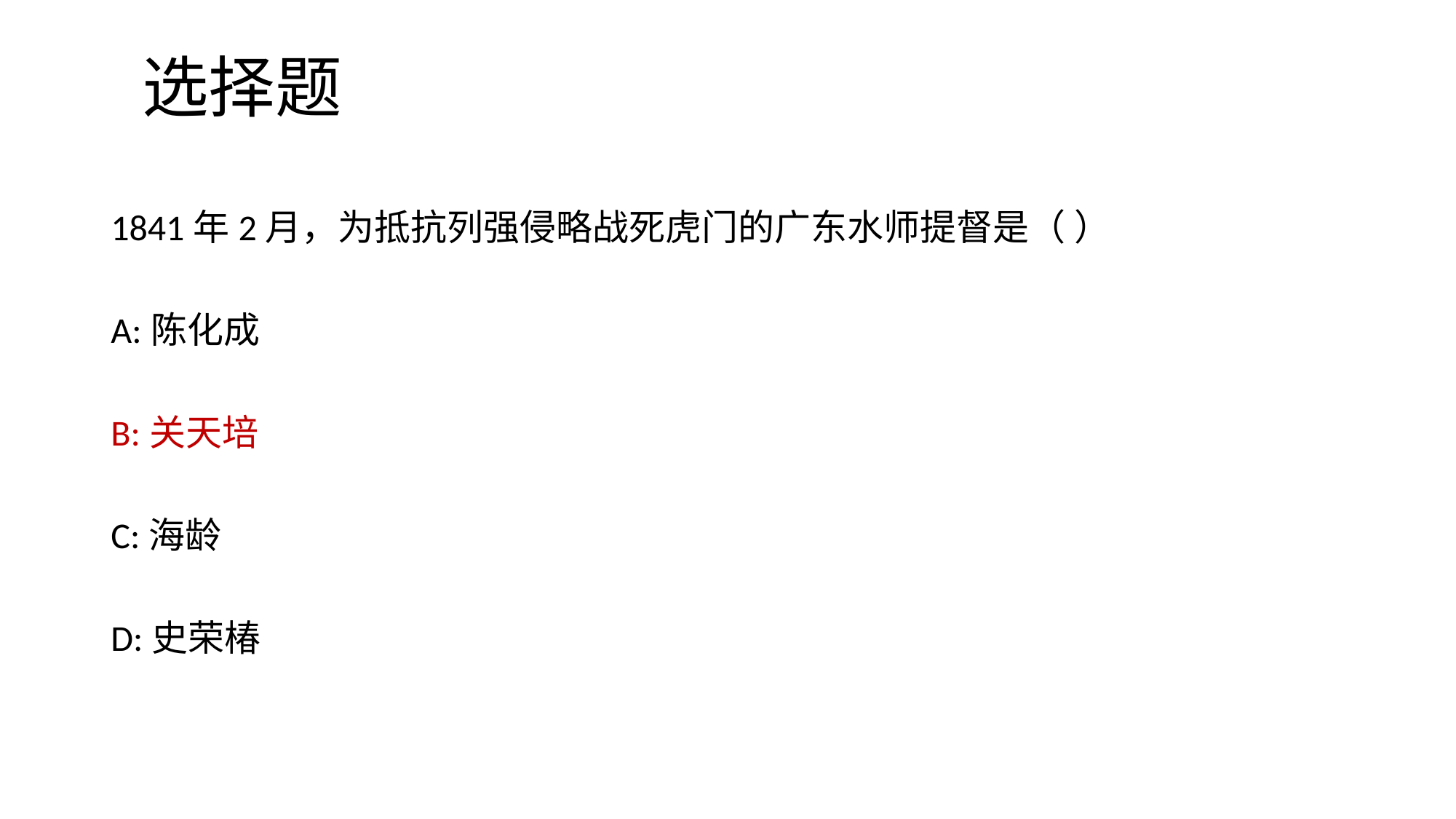

# 选择题
1841年2月，为抵抗列强侵略战死虎门的广东水师提督是（ ）
A:陈化成
B:关天培
C:海龄
D:史荣椿